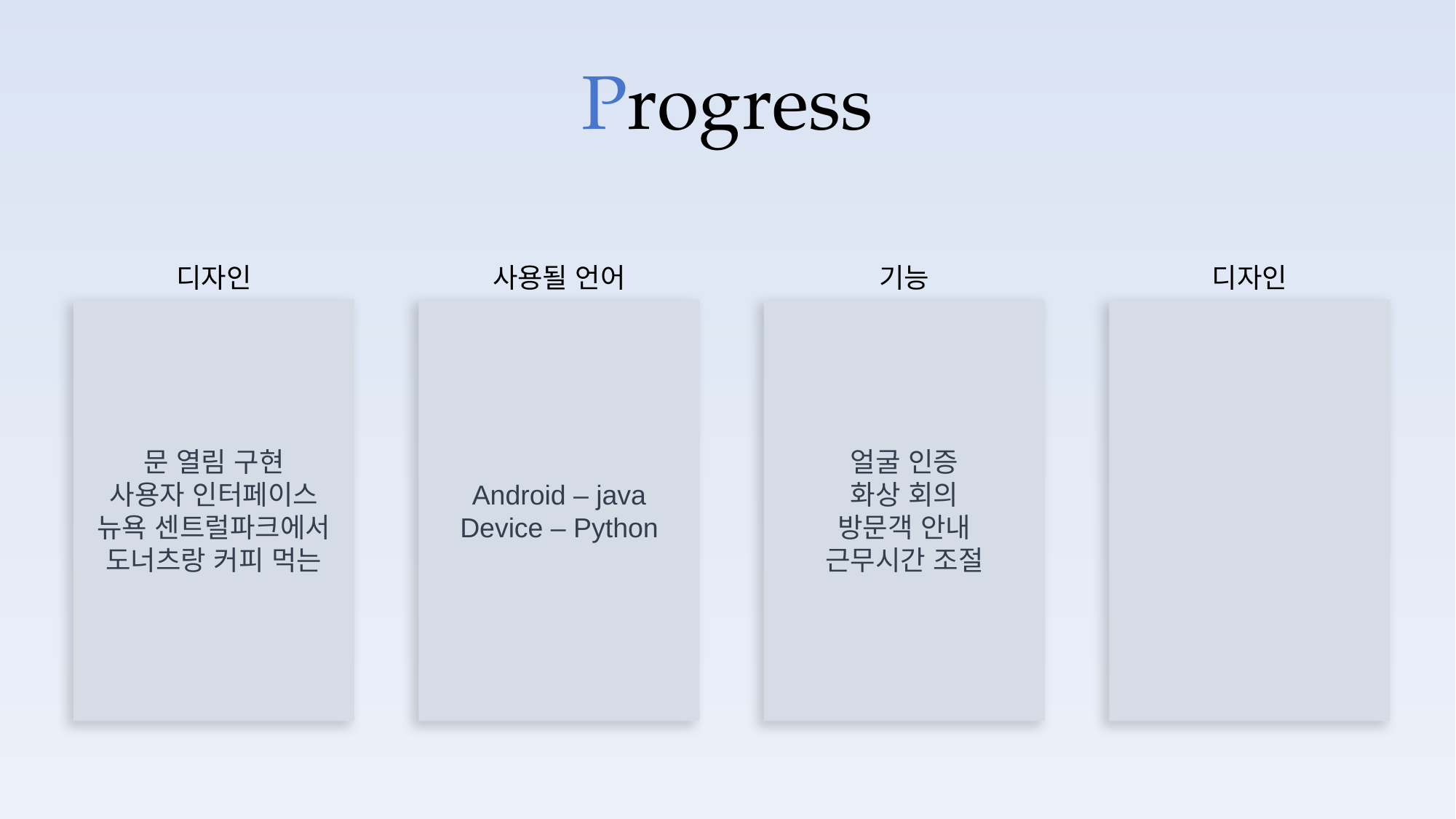

Progress
디자인
사용될 언어
기능
디자인
문 열림 구현
사용자 인터페이스
뉴욕 센트럴파크에서 도너츠랑 커피 먹는
Android – java
Device – Python
얼굴 인증
화상 회의
방문객 안내
근무시간 조절